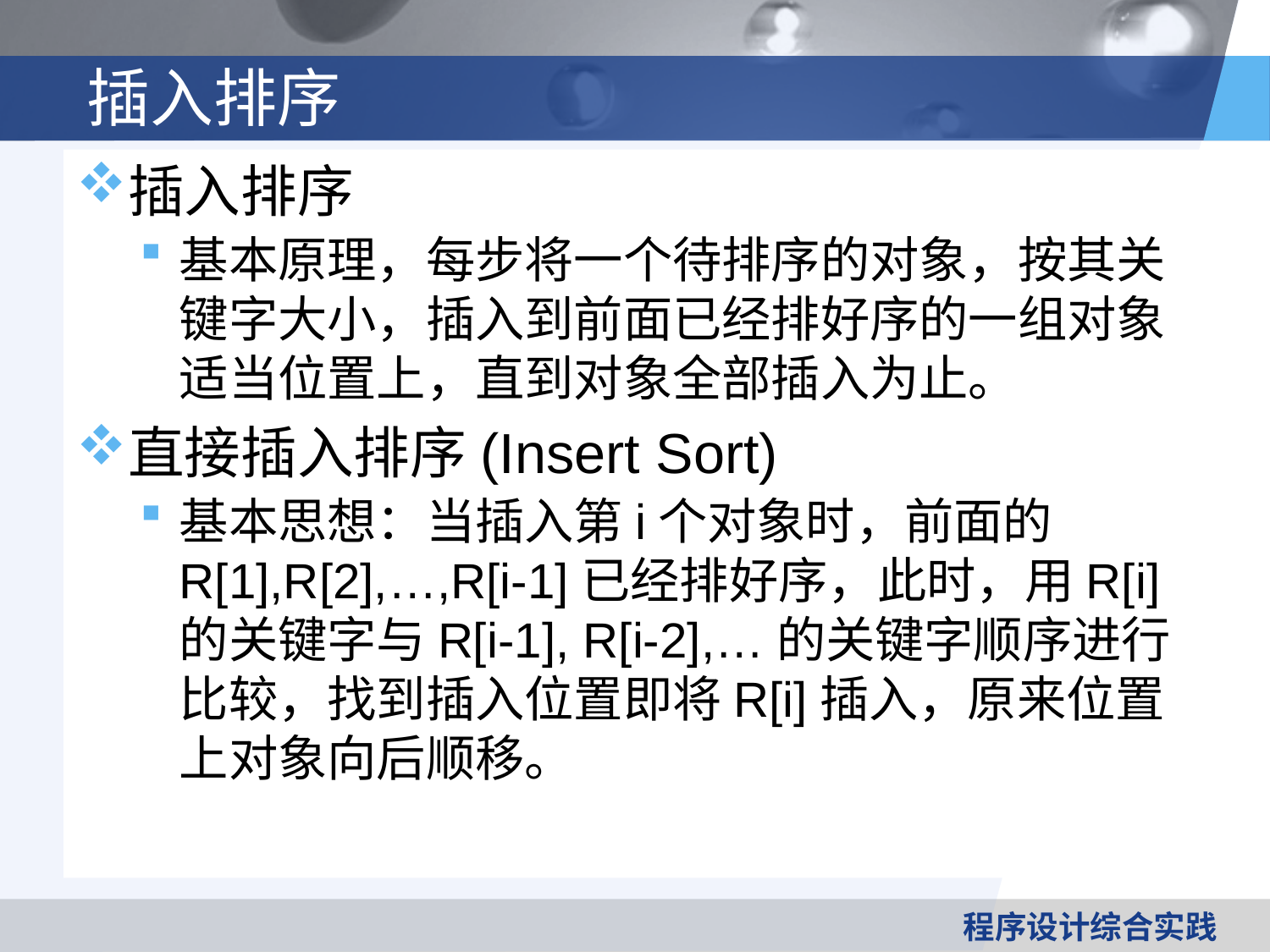

# 插入排序
插入排序
基本原理，每步将一个待排序的对象，按其关键字大小，插入到前面已经排好序的一组对象适当位置上，直到对象全部插入为止。
直接插入排序(Insert Sort)
基本思想：当插入第i个对象时，前面的R[1],R[2],…,R[i-1]已经排好序，此时，用R[i]的关键字与R[i-1], R[i-2],…的关键字顺序进行比较，找到插入位置即将R[i]插入，原来位置上对象向后顺移。